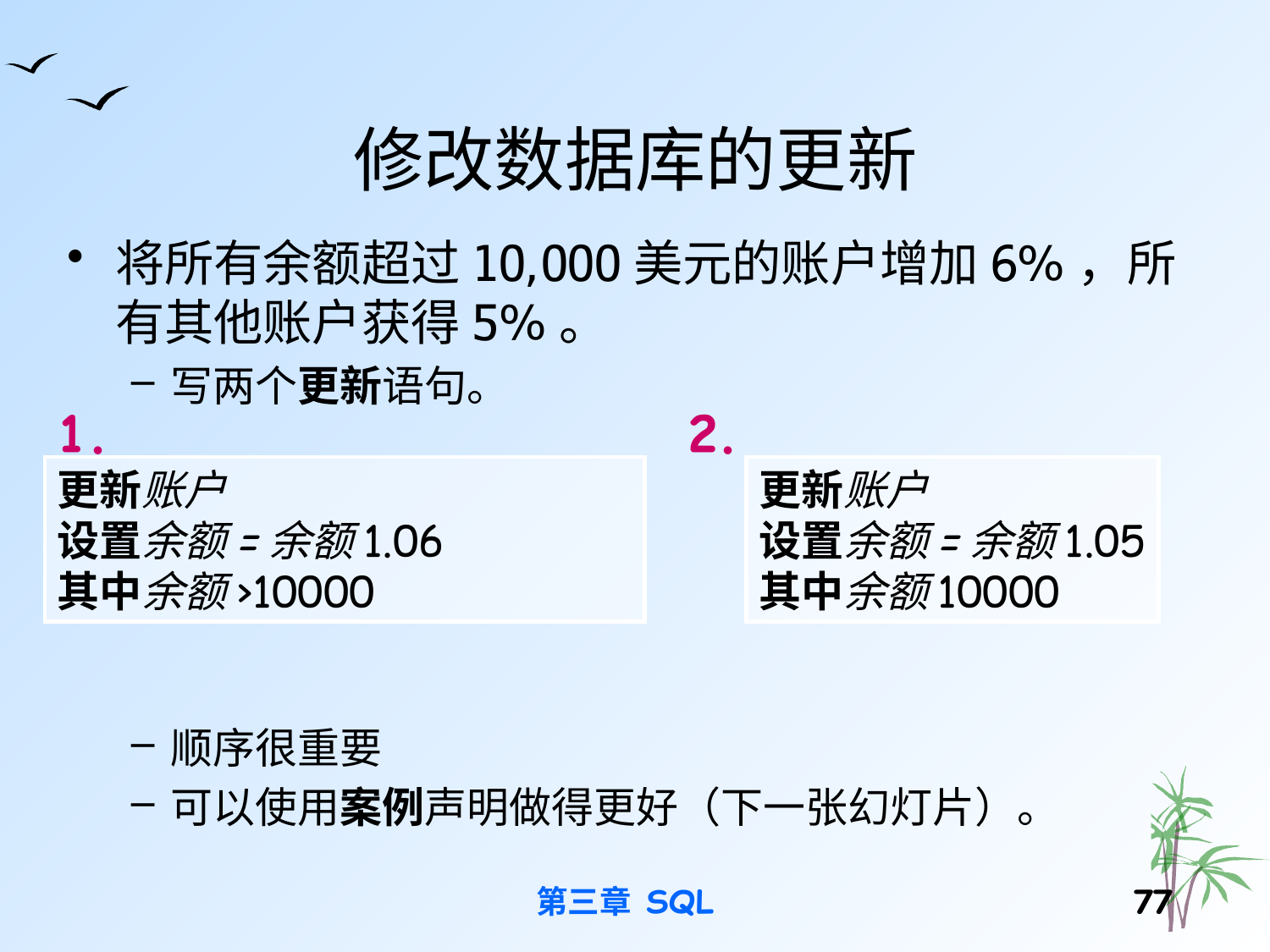

# 修改数据库的更新
将所有余额超过10,000美元的账户增加6%，所有其他账户获得5%。
写两个更新语句。

顺序很重要
可以使用案例声明做得更好（下一张幻灯片）。
1.
2.
更新账户
设置余额=余额1.06
其中余额>10000
更新账户
设置余额=余额1.05
其中余额10000
第三章 SQL
77